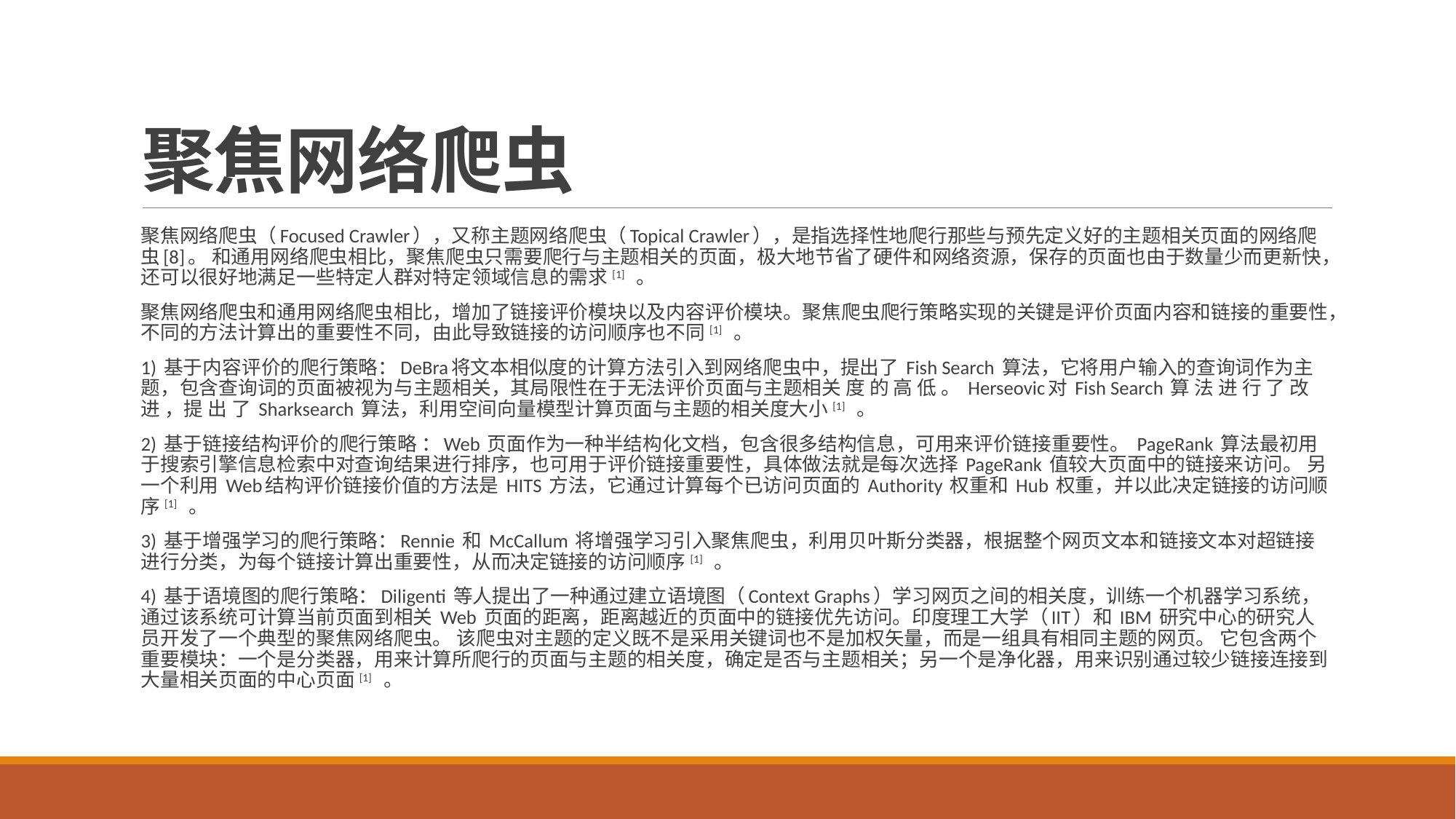

# 聚焦网络爬虫
聚焦网络爬虫（Focused Crawler），又称主题网络爬虫（Topical Crawler），是指选择性地爬行那些与预先定义好的主题相关页面的网络爬虫[8]。 和通用网络爬虫相比，聚焦爬虫只需要爬行与主题相关的页面，极大地节省了硬件和网络资源，保存的页面也由于数量少而更新快，还可以很好地满足一些特定人群对特定领域信息的需求 [1]  。
聚焦网络爬虫和通用网络爬虫相比，增加了链接评价模块以及内容评价模块。聚焦爬虫爬行策略实现的关键是评价页面内容和链接的重要性，不同的方法计算出的重要性不同，由此导致链接的访问顺序也不同 [1]  。
1) 基于内容评价的爬行策略：DeBra将文本相似度的计算方法引入到网络爬虫中，提出了 Fish Search 算法，它将用户输入的查询词作为主题，包含查询词的页面被视为与主题相关，其局限性在于无法评价页面与主题相关 度 的 高 低 。 Herseovic对 Fish Search 算 法 进 行 了 改 进 ，提 出 了 Sharksearch 算法，利用空间向量模型计算页面与主题的相关度大小 [1]  。
2) 基于链接结构评价的爬行策略 ：Web 页面作为一种半结构化文档，包含很多结构信息，可用来评价链接重要性。 PageRank 算法最初用于搜索引擎信息检索中对查询结果进行排序，也可用于评价链接重要性，具体做法就是每次选择 PageRank 值较大页面中的链接来访问。 另一个利用 Web结构评价链接价值的方法是 HITS 方法，它通过计算每个已访问页面的 Authority 权重和 Hub 权重，并以此决定链接的访问顺序 [1]  。
3) 基于增强学习的爬行策略：Rennie 和 McCallum 将增强学习引入聚焦爬虫，利用贝叶斯分类器，根据整个网页文本和链接文本对超链接进行分类，为每个链接计算出重要性，从而决定链接的访问顺序 [1]  。
4) 基于语境图的爬行策略：Diligenti 等人提出了一种通过建立语境图（Context Graphs）学习网页之间的相关度，训练一个机器学习系统，通过该系统可计算当前页面到相关 Web 页面的距离，距离越近的页面中的链接优先访问。印度理工大学（IIT）和 IBM 研究中心的研究人员开发了一个典型的聚焦网络爬虫。 该爬虫对主题的定义既不是采用关键词也不是加权矢量，而是一组具有相同主题的网页。 它包含两个重要模块：一个是分类器，用来计算所爬行的页面与主题的相关度，确定是否与主题相关；另一个是净化器，用来识别通过较少链接连接到大量相关页面的中心页面 [1]  。